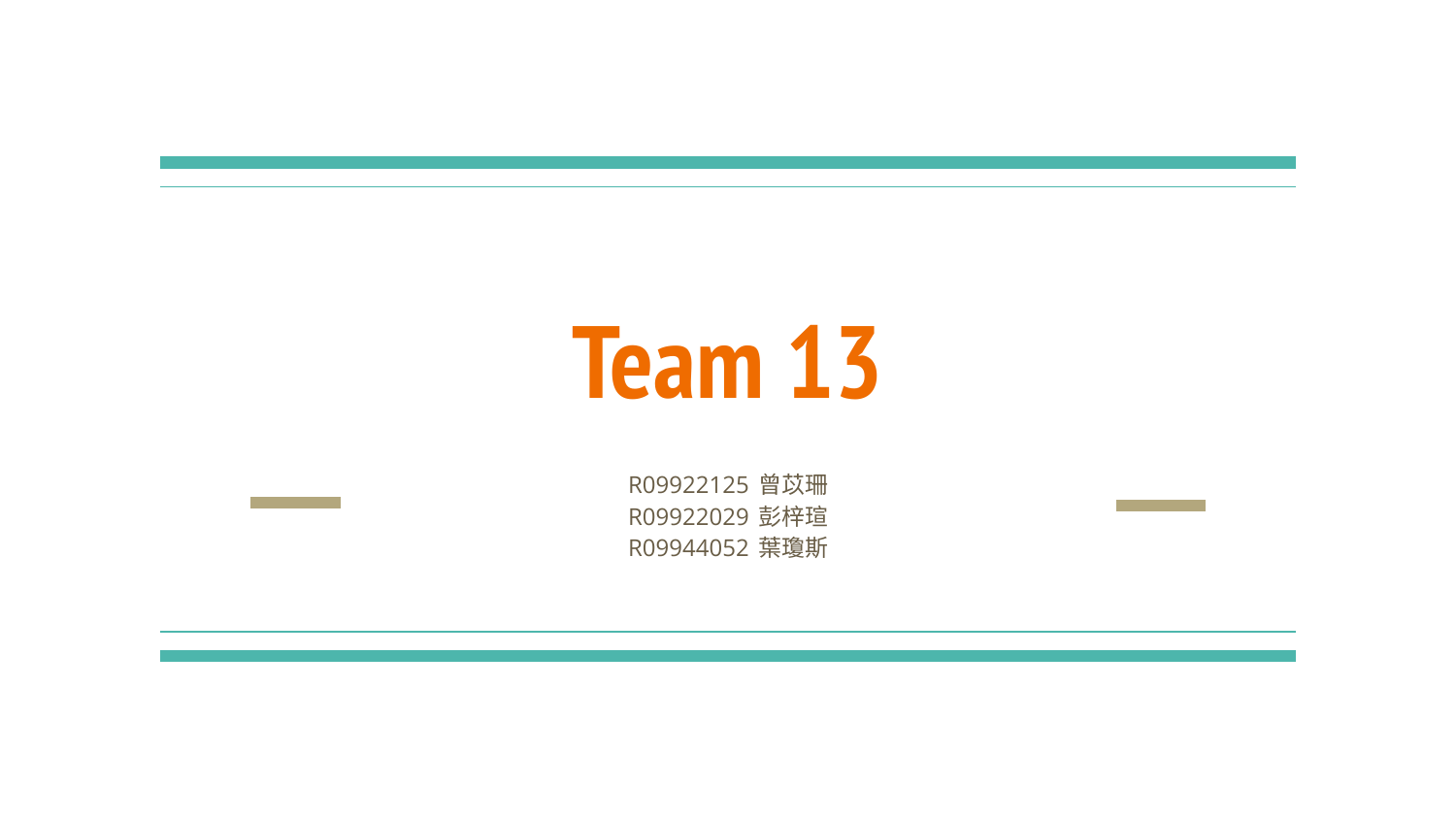

# Team 13
R09922125 曾苡珊
R09922029 彭梓瑄
R09944052 葉瓊斯